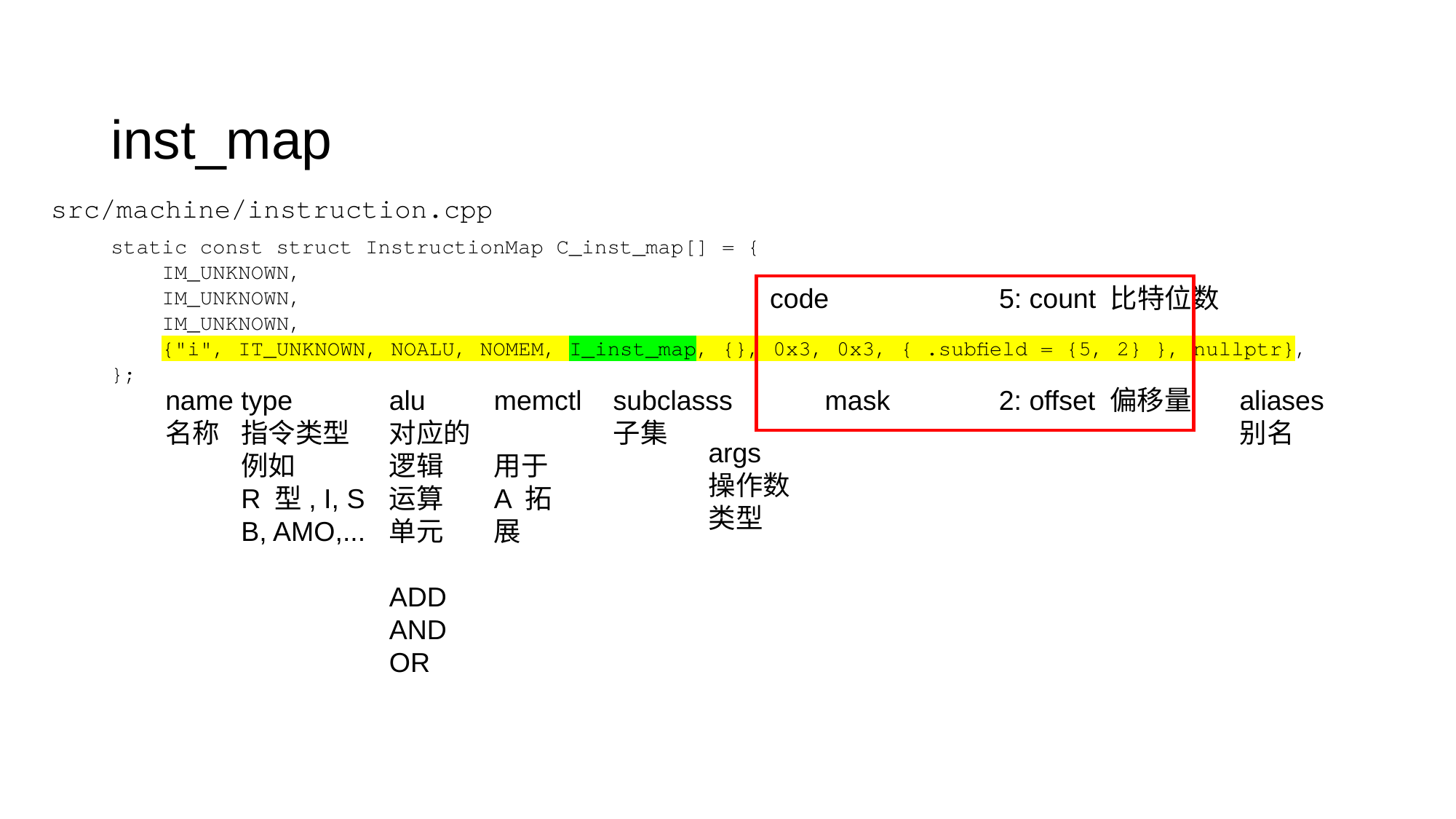

# inst_map
src/machine/instruction.cpp

static const struct InstructionMap C_inst_map[] = {
    IM_UNKNOWN,
    IM_UNKNOWN,
    IM_UNKNOWN,
    {"i", IT_UNKNOWN, NOALU, NOMEM, I_inst_map, {}, 0x3, 0x3, { .subfield = {5, 2} }, nullptr},
};

code
5: count 比特位数
name
名称
type
指令类型
例如
R 型, I, S
B, AMO,...

alu
对应的
逻辑
运算
单元

ADD
AND
OR
memctl

用于
A 拓
展
subclasss
子集
mask
2: offset 偏移量

aliases
别名
args
操作数
类型

struct InstructionMap {
    const char *name;
    Instruction::Type type = Instruction::UNKNOWN;
    AluCombinedOp alu = { .alu_op = AluOp::ADD } ;
    AccessControl mem_ctl = AC_NONE;
    const struct InstructionMap *subclass = nullptr; // when subclass is used then flags
                                           // has special meaning
    const cvector<QString, 3> args;
    uint32_t code;
    uint32_t mask;
    union {
        decltype(underlying_type<InstructionFlags>::type()) flags;
        BitField subfield;
    };
    const InstructionMap *aliases = nullptr;
};